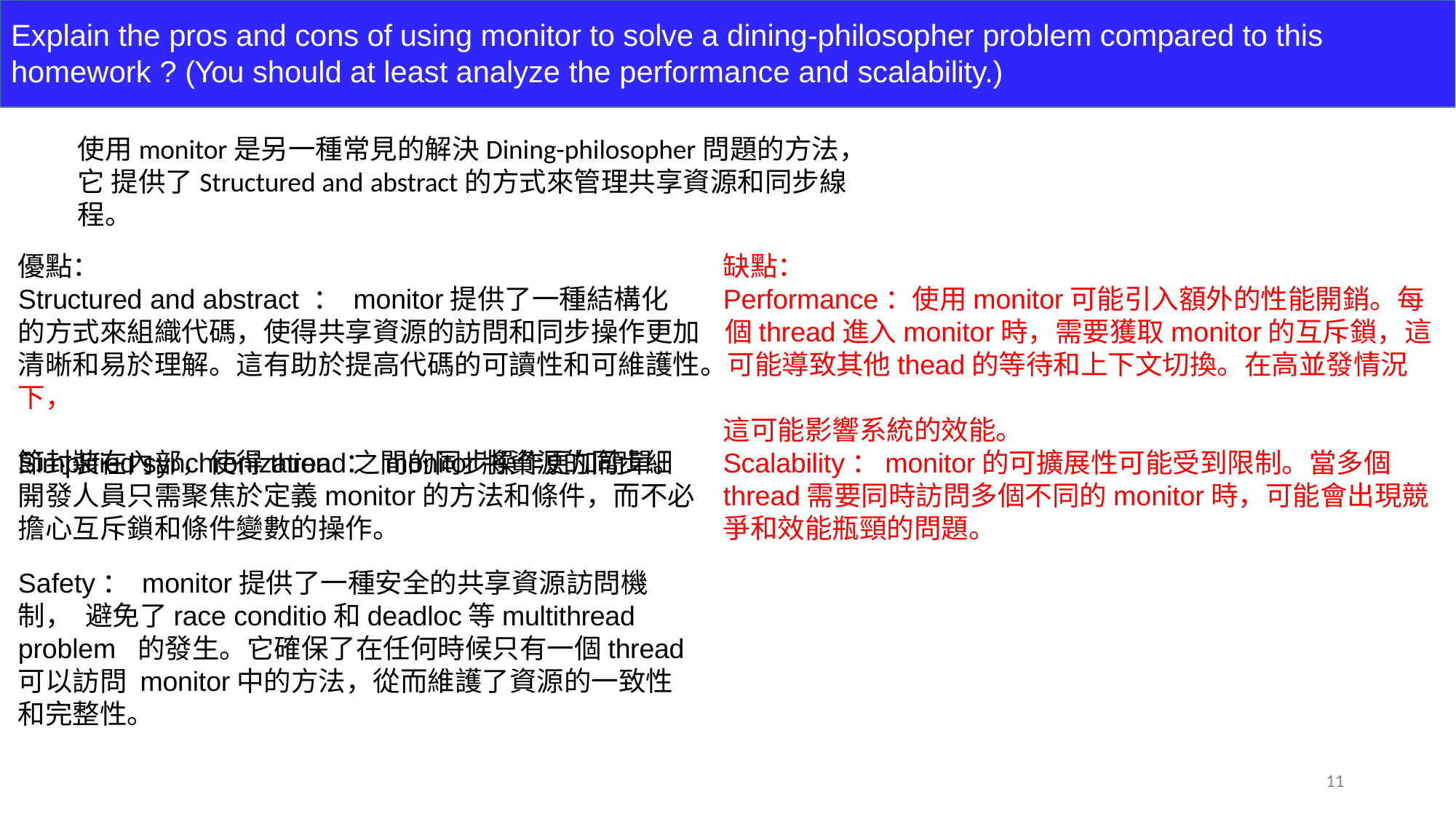

# Explain the pros and cons of using monitor to solve a dining-philosopher problem compared to this  homework ? (You should at least analyze the performance and scalability.)
使用monitor是另一種常見的解決Dining-philosopher問題的方法，它 提供了Structured and abstract的方式來管理共享資源和同步線程。
優點：
Structured and abstract ： monitor提供了一種結構化
缺點：
Performance：使用monitor可能引入額外的性能開銷。每
的方式來組織代碼，使得共享資源的訪問和同步操作更加	個thread進入monitor時，需要獲取monitor的互斥鎖，這
清晰和易於理解。這有助於提高代碼的可讀性和可維護性。可能導致其他thead的等待和上下文切換。在高並發情況下，
這可能影響系統的效能。
Simplified synchronization ： monitor將資源的同步細
節封裝在內部，使得thread之間的同步操作更加簡單。 開發人員只需聚焦於定義monitor的方法和條件，而不必 擔心互斥鎖和條件變數的操作。

Safety： monitor提供了一種安全的共享資源訪問機制，  避免了race conditio和deadloc等multithread problem  的發生。它確保了在任何時候只有一個thread可以訪問 monitor中的方法，從而維護了資源的一致性和完整性。
Scalability：monitor的可擴展性可能受到限制。當多個 thread需要同時訪問多個不同的monitor時，可能會出現競 爭和效能瓶頸的問題。
11